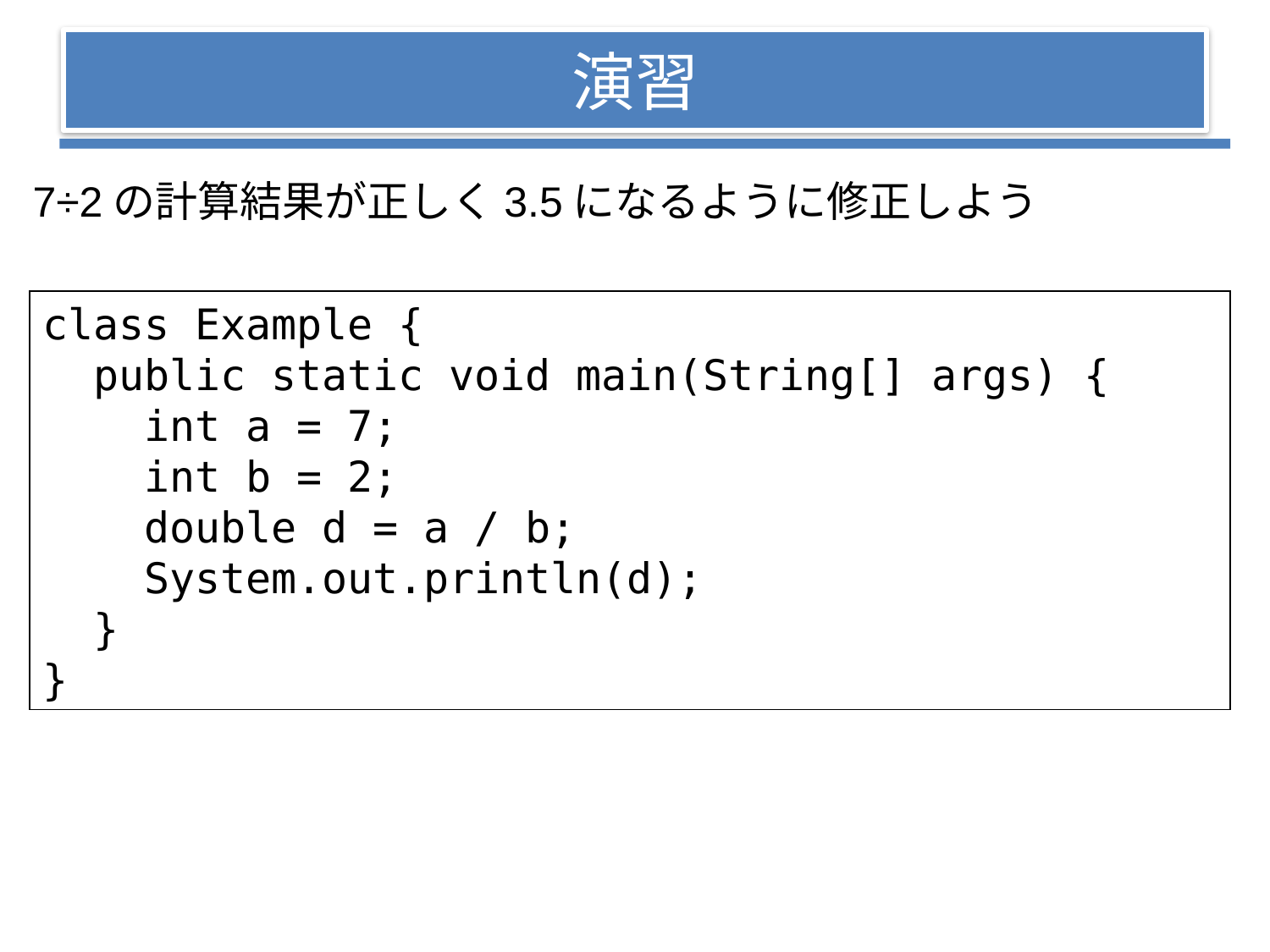

# 演習
7÷2の計算結果が正しく3.5になるように修正しよう
class Example {
  public static void main(String[] args) {
    int a = 7;
    int b = 2;
    double d = a / b;
    System.out.println(d);
  }
}